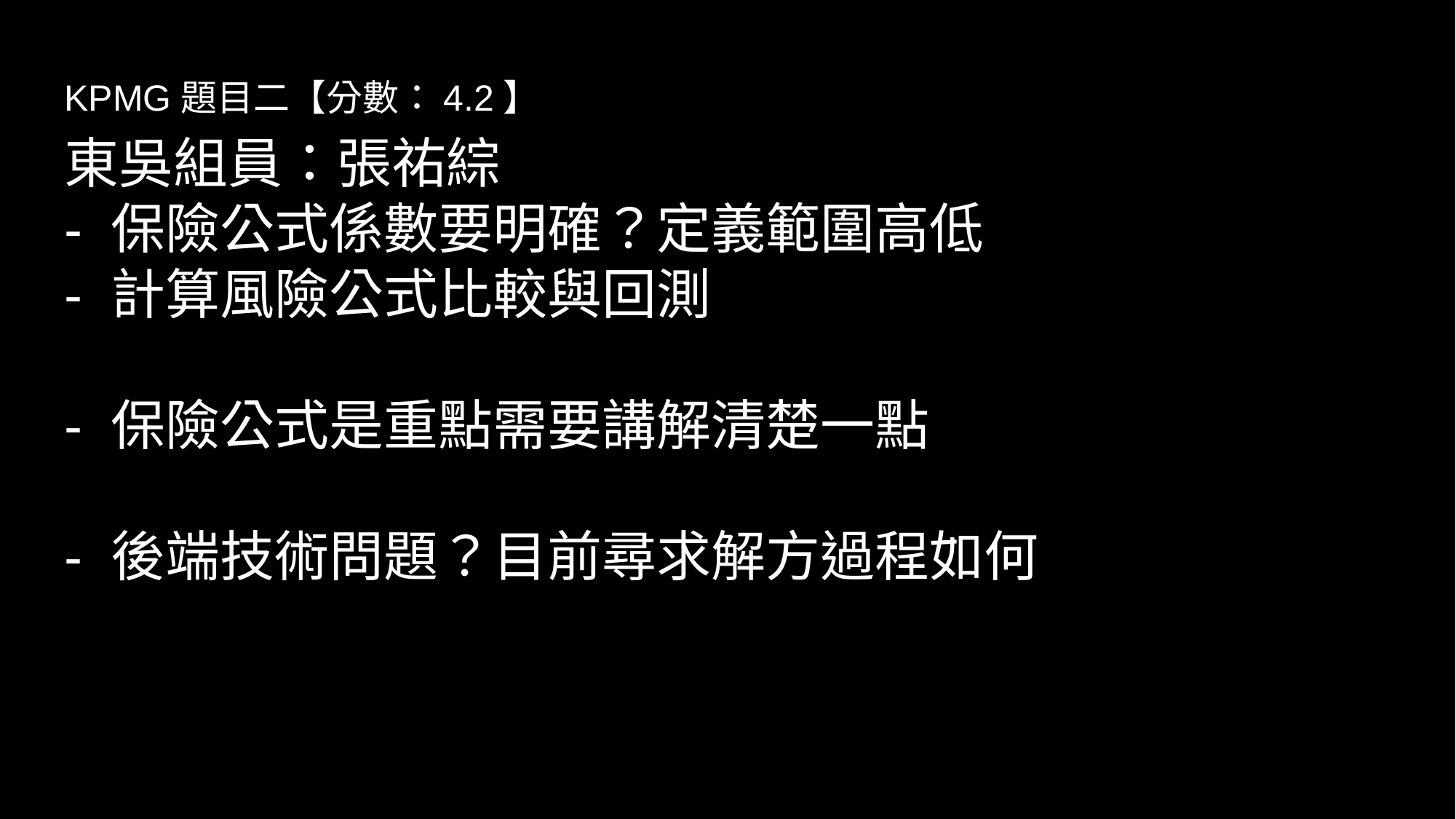

KPMG題目二【分數：4.2】
東吳組員：張祐綜
- 保險公式係數要明確？定義範圍高低
- 計算風險公式比較與回測
- 保險公式是重點需要講解清楚一點
- 後端技術問題？目前尋求解方過程如何